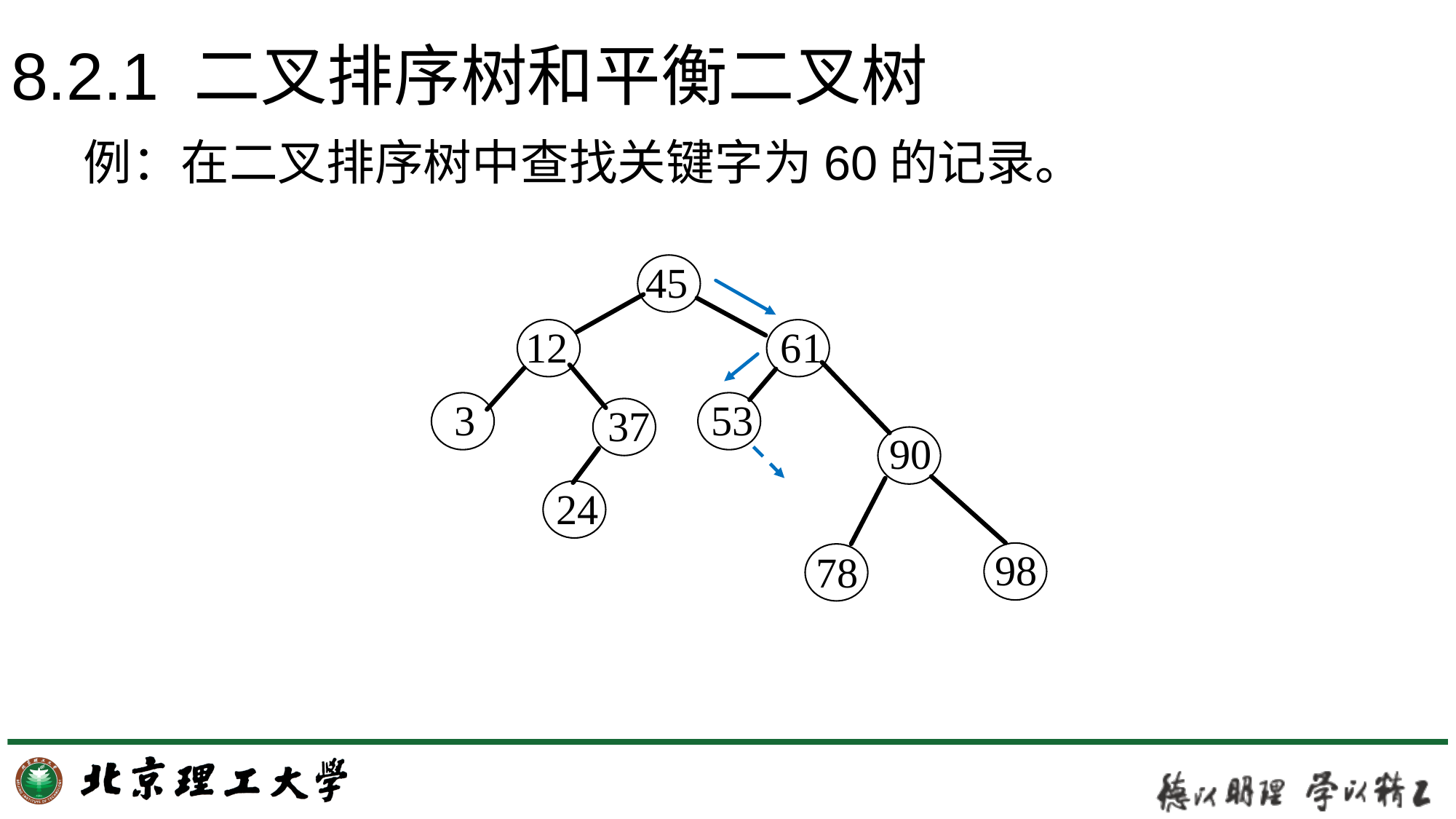

# 8.2.1 二叉排序树和平衡二叉树
例：在二叉排序树中查找关键字为60的记录。
 45

 12

  61

   3

  53

   37

  90

  24

98

  78